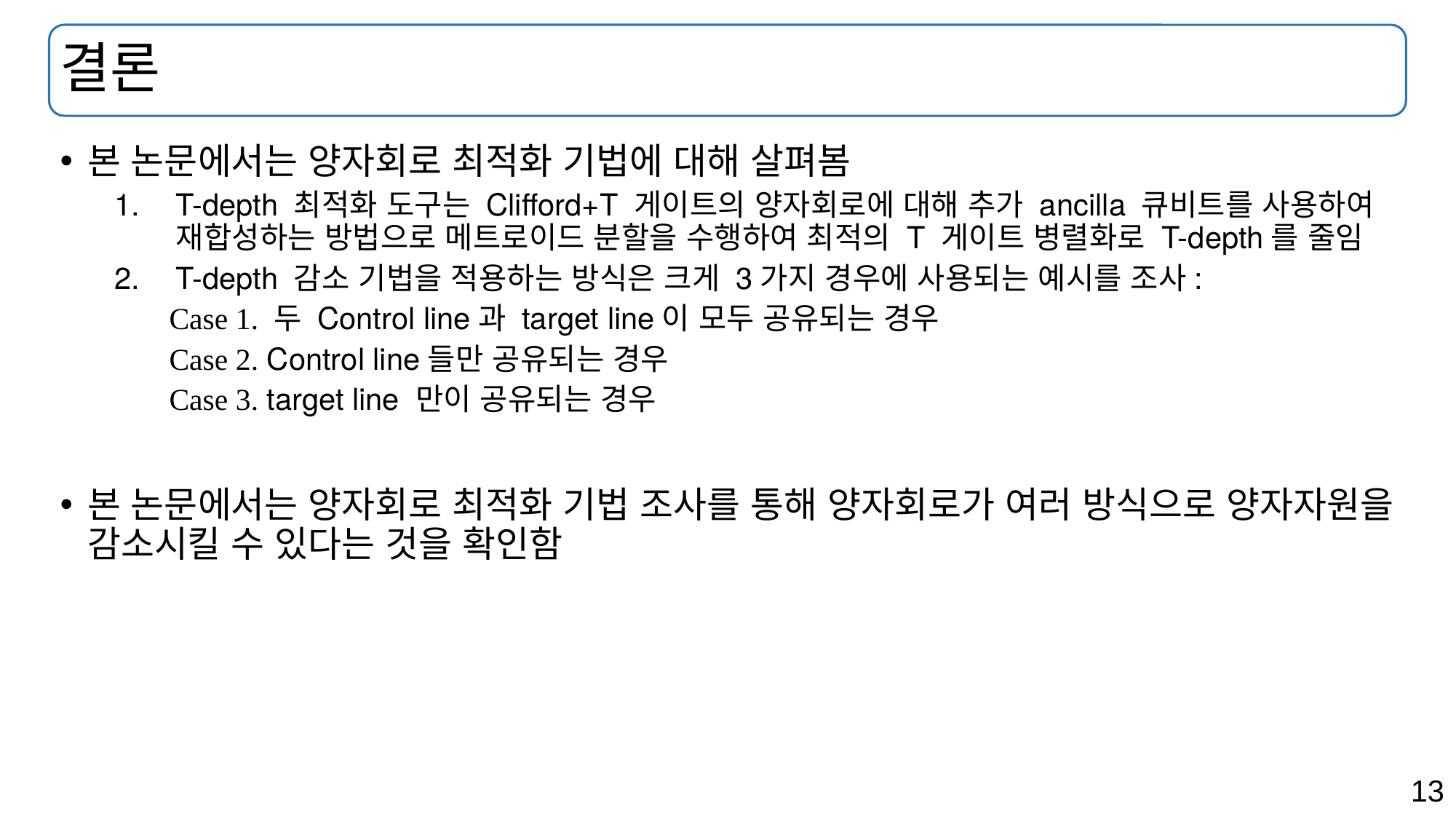

# 결론
본 논문에서는 양자회로 최적화 기법에 대해 살펴봄
T-depth 최적화 도구는 Clifford+T 게이트의 양자회로에 대해 추가 ancilla 큐비트를 사용하여 재합성하는 방법으로 메트로이드 분할을 수행하여 최적의 T 게이트 병렬화로 T-depth를 줄임
T-depth 감소 기법을 적용하는 방식은 크게 3가지 경우에 사용되는 예시를 조사:
Case 1. 두 Control line과 target line이 모두 공유되는 경우
Case 2. Control line들만 공유되는 경우
Case 3. target line 만이 공유되는 경우

본 논문에서는 양자회로 최적화 기법 조사를 통해 양자회로가 여러 방식으로 양자자원을 감소시킬 수 있다는 것을 확인함